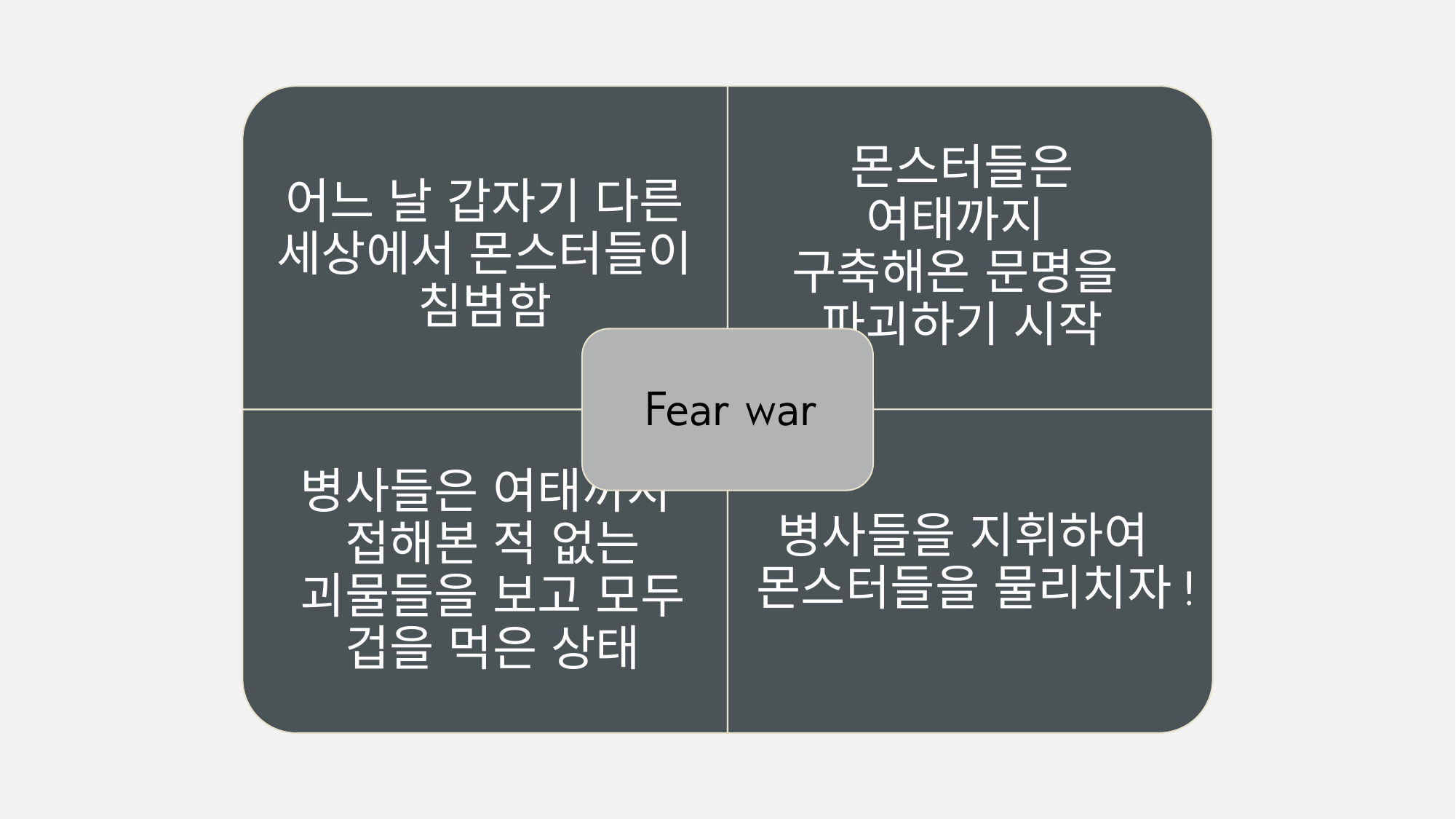

어느 날 갑자기 다른 세상에서 몬스터들이 침범함
몬스터들은 여태까지
구축해온 문명을
파괴하기 시작
병사들은 여태까지
접해본 적 없는 괴물들을 보고 모두 겁을 먹은 상태
병사들을 지휘하여
몬스터들을 물리치자!
Fear war